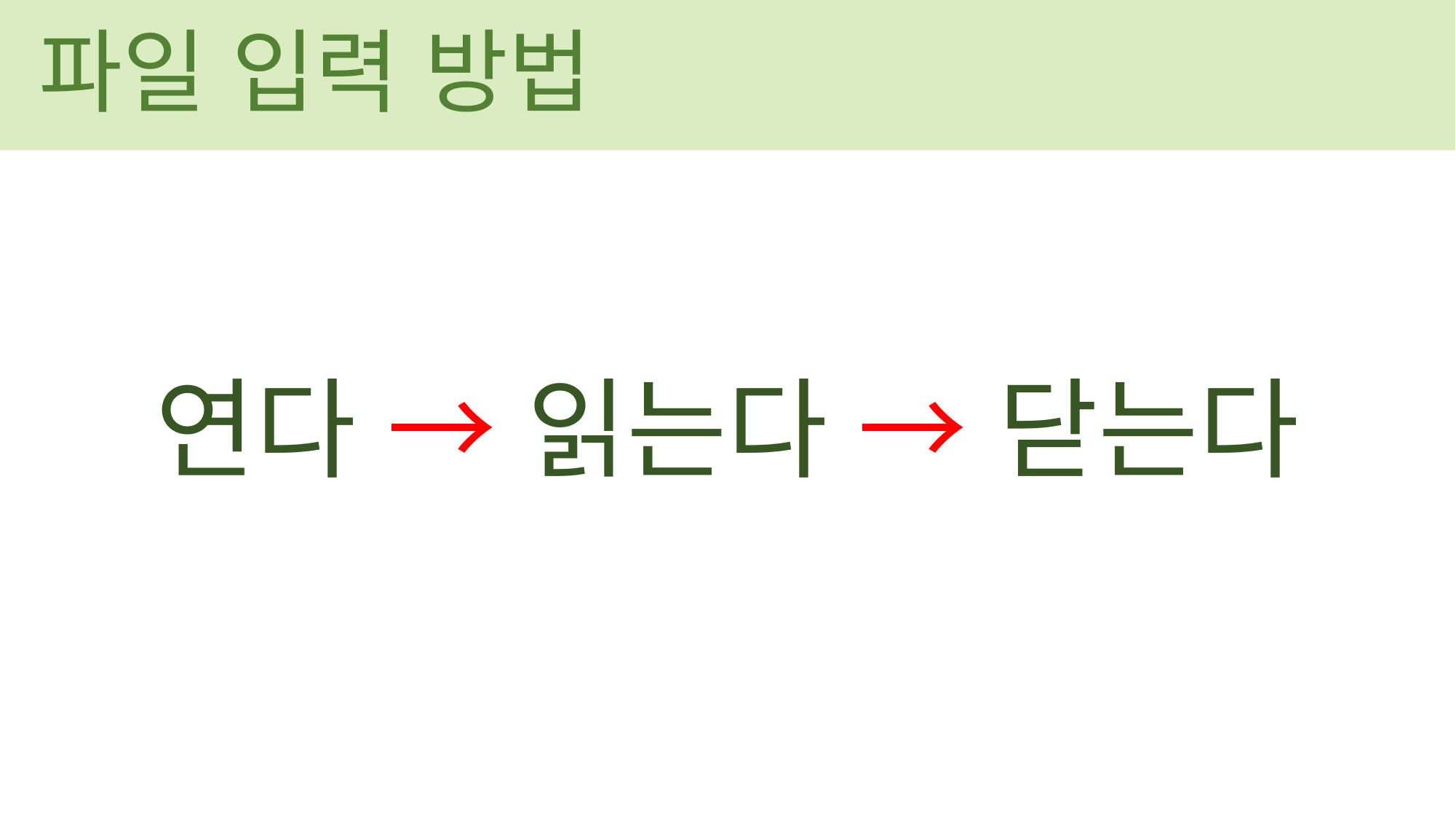

파일 입력 방법
연다 → 읽는다 → 닫는다